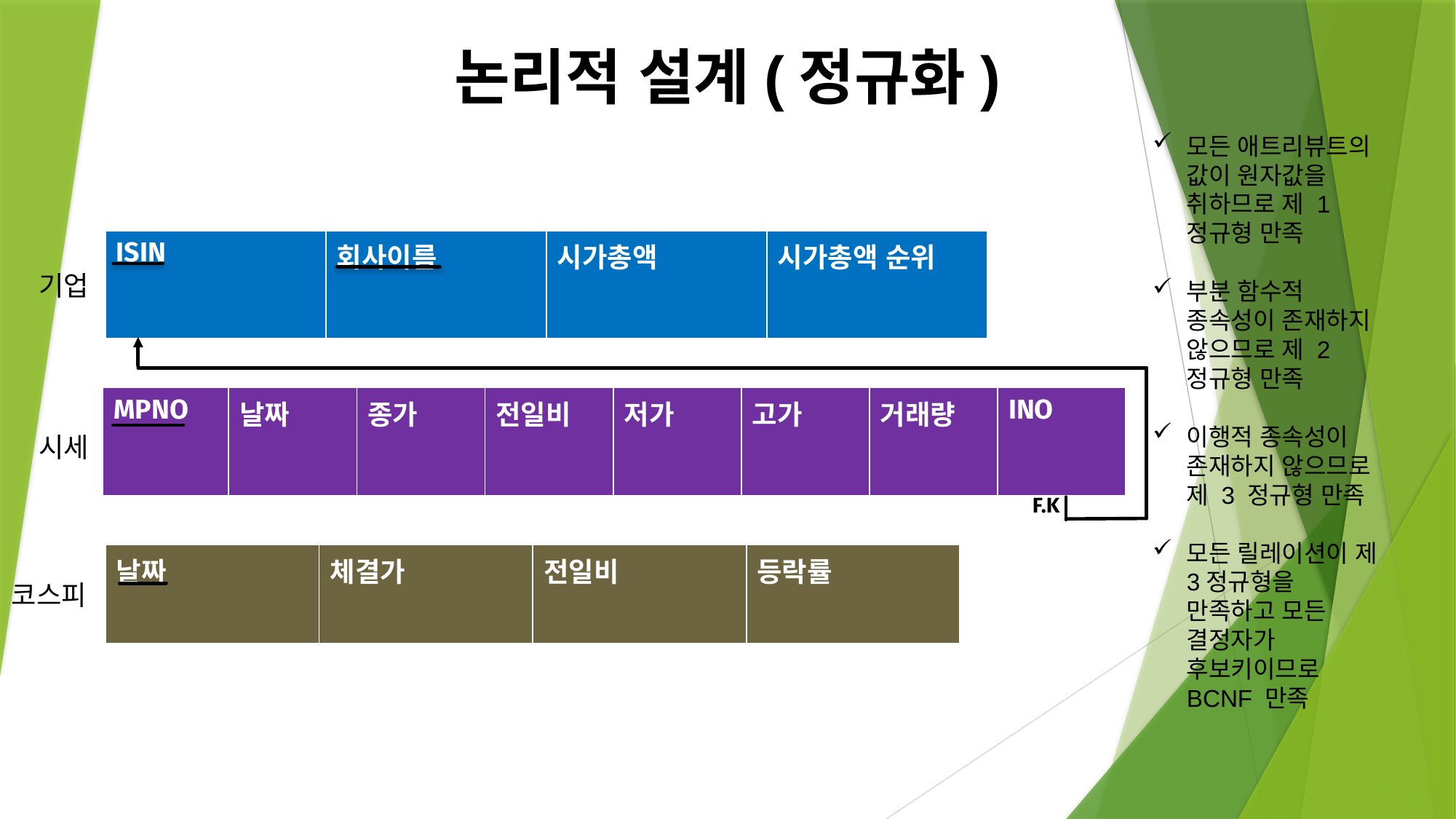

논리적 설계(정규화)
모든 애트리뷰트의 값이 원자값을 취하므로 제 1정규형 만족

부분 함수적 종속성이 존재하지 않으므로 제 2 정규형 만족

이행적 종속성이 존재하지 않으므로 제 3 정규형 만족

모든 릴레이션이 제3정규형을 만족하고 모든 결정자가 후보키이므로 BCNF 만족
| ISIN | 회사이름 | 시가총액 | 시가총액 순위 |
| --- | --- | --- | --- |
기업
| MPNO | 날짜 | 종가 | 전일비 | 저가 | 고가 | 거래량 | INO |
| --- | --- | --- | --- | --- | --- | --- | --- |
시세
F.K
| 날짜 | 체결가 | 전일비 | 등락률 |
| --- | --- | --- | --- |
코스피